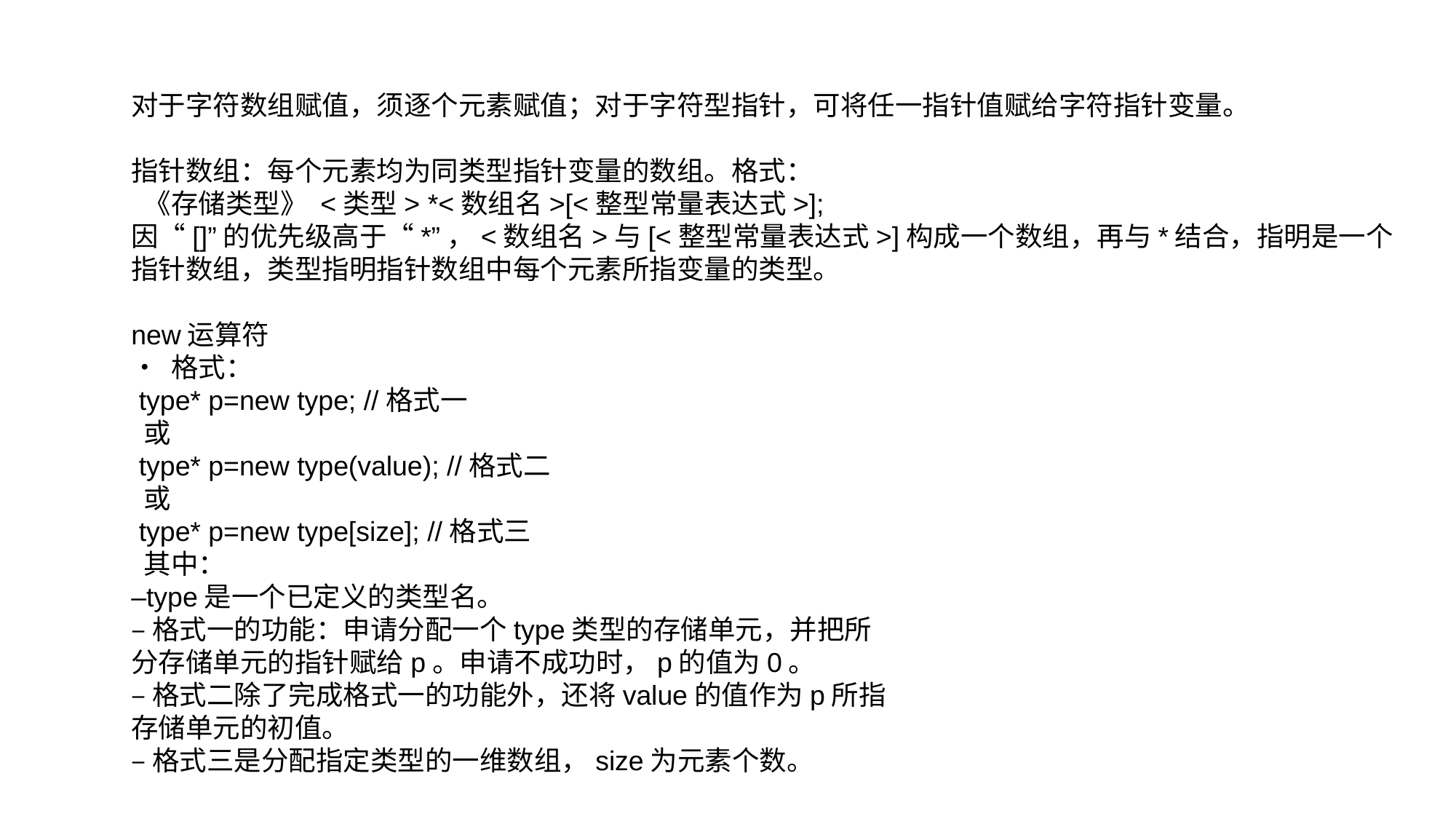

对于字符数组赋值，须逐个元素赋值；对于字符型指针，可将任一指针值赋给字符指针变量。

指针数组：每个元素均为同类型指针变量的数组。格式：
 《存储类型》 <类型> *<数组名>[<整型常量表达式>];
因“[]”的优先级高于“*”，<数组名>与[<整型常量表达式>]构成一个数组，再与*结合，指明是一个指针数组，类型指明指针数组中每个元素所指变量的类型。

new运算符
• 格式：
 type* p=new type; //格式一
 或
 type* p=new type(value); //格式二
 或
 type* p=new type[size]; //格式三
 其中：
–type是一个已定义的类型名。
–格式一的功能：申请分配一个type类型的存储单元，并把所
分存储单元的指针赋给p。申请不成功时，p的值为0。
–格式二除了完成格式一的功能外，还将value的值作为p所指
存储单元的初值。
–格式三是分配指定类型的一维数组，size为元素个数。